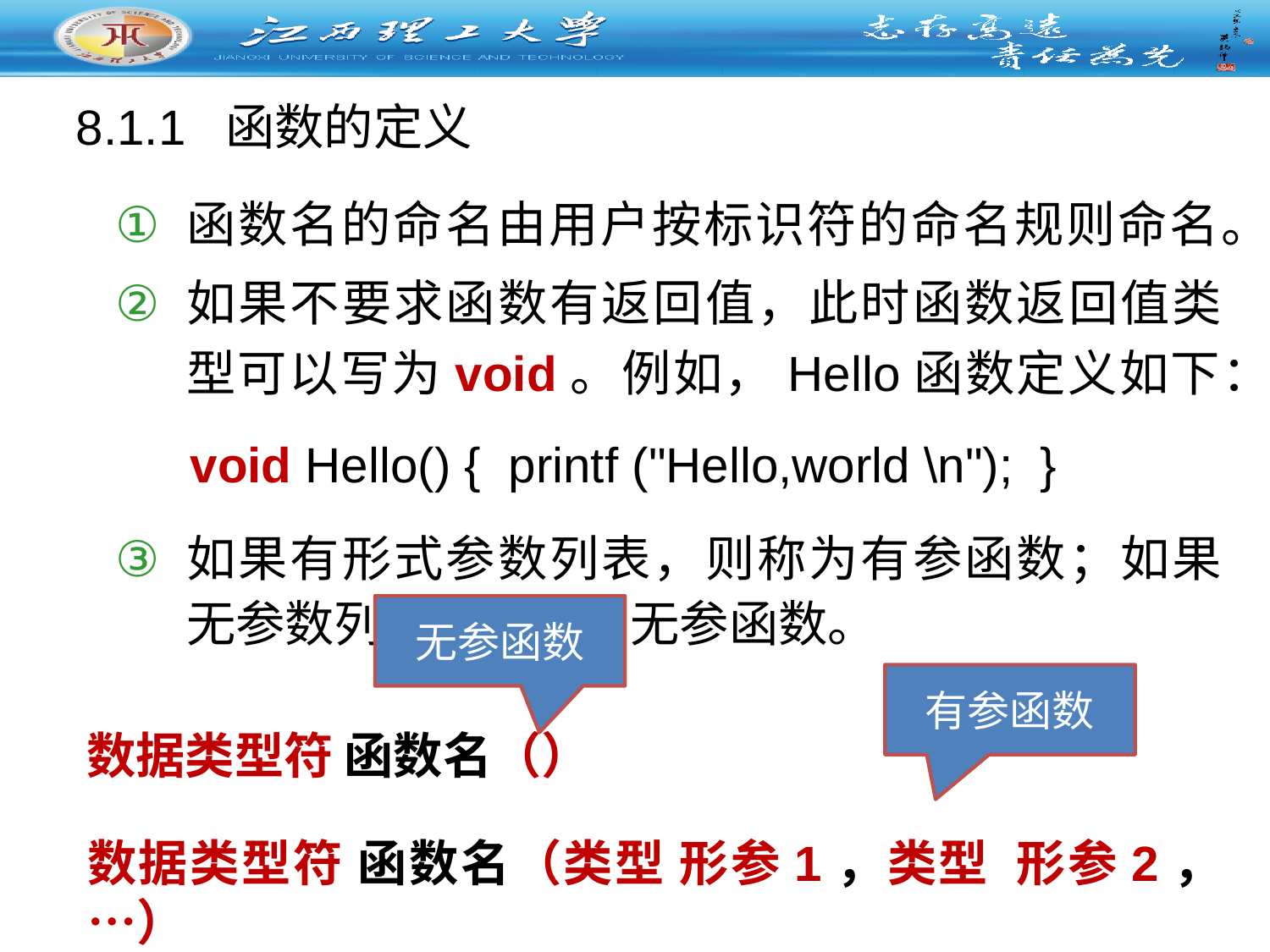

8.1.1  函数的定义

函数名的命名由用户按标识符的命名规则命名。
如果不要求函数有返回值，此时函数返回值类型可以写为void。例如，Hello函数定义如下：
  void Hello() {  printf ("Hello,world \n");  }
如果有形式参数列表，则称为有参函数；如果无参数列表，则称为无参函数。

无参函数
有参函数
数据类型符 函数名（）
数据类型符 函数名（类型 形参1，类型  形参2，…）